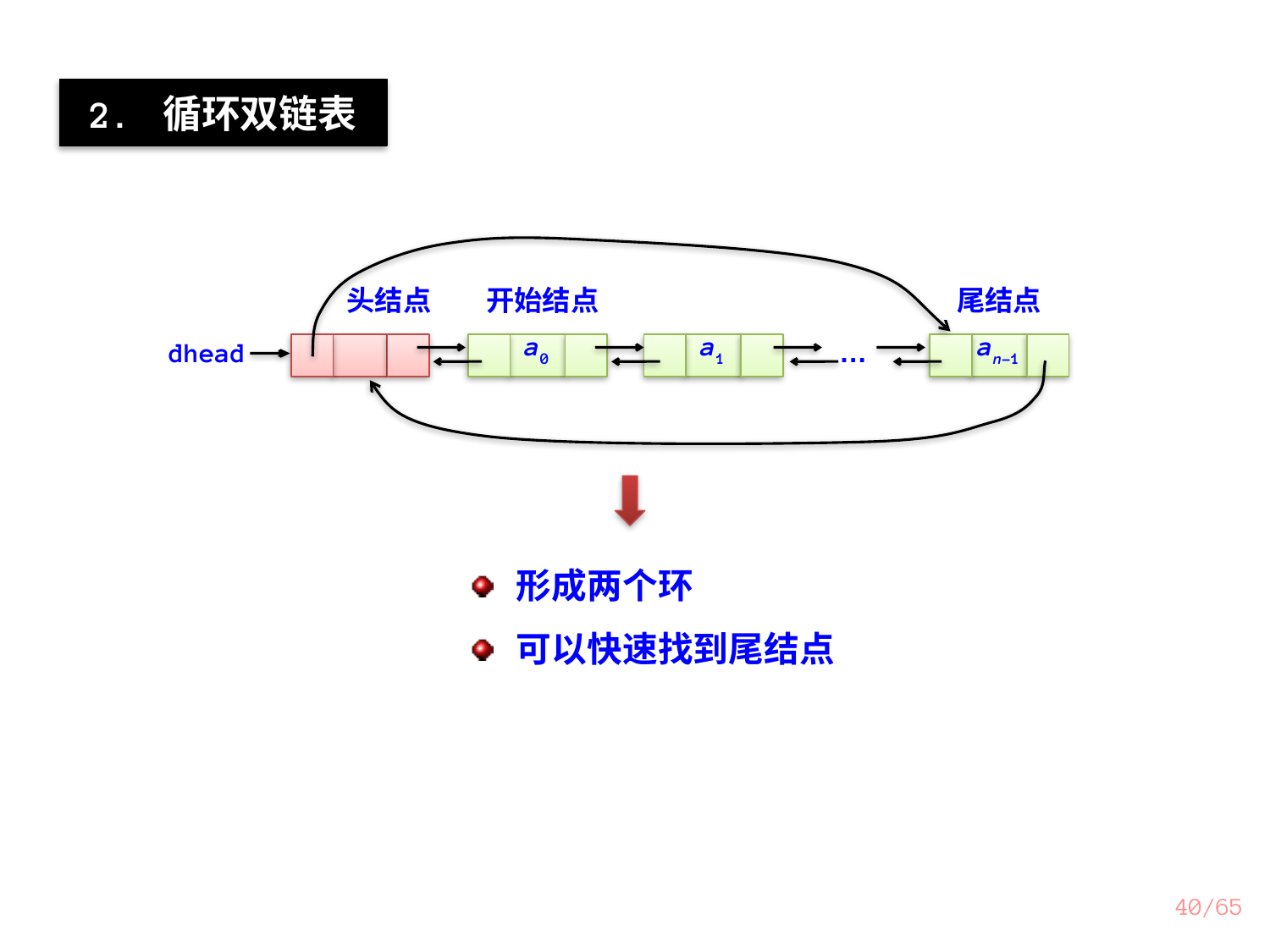

2. 循环双链表

头结点
开始结点
尾结点
dhead

a0

a1

…

an-1

形成两个环
可以快速找到尾结点
40/65